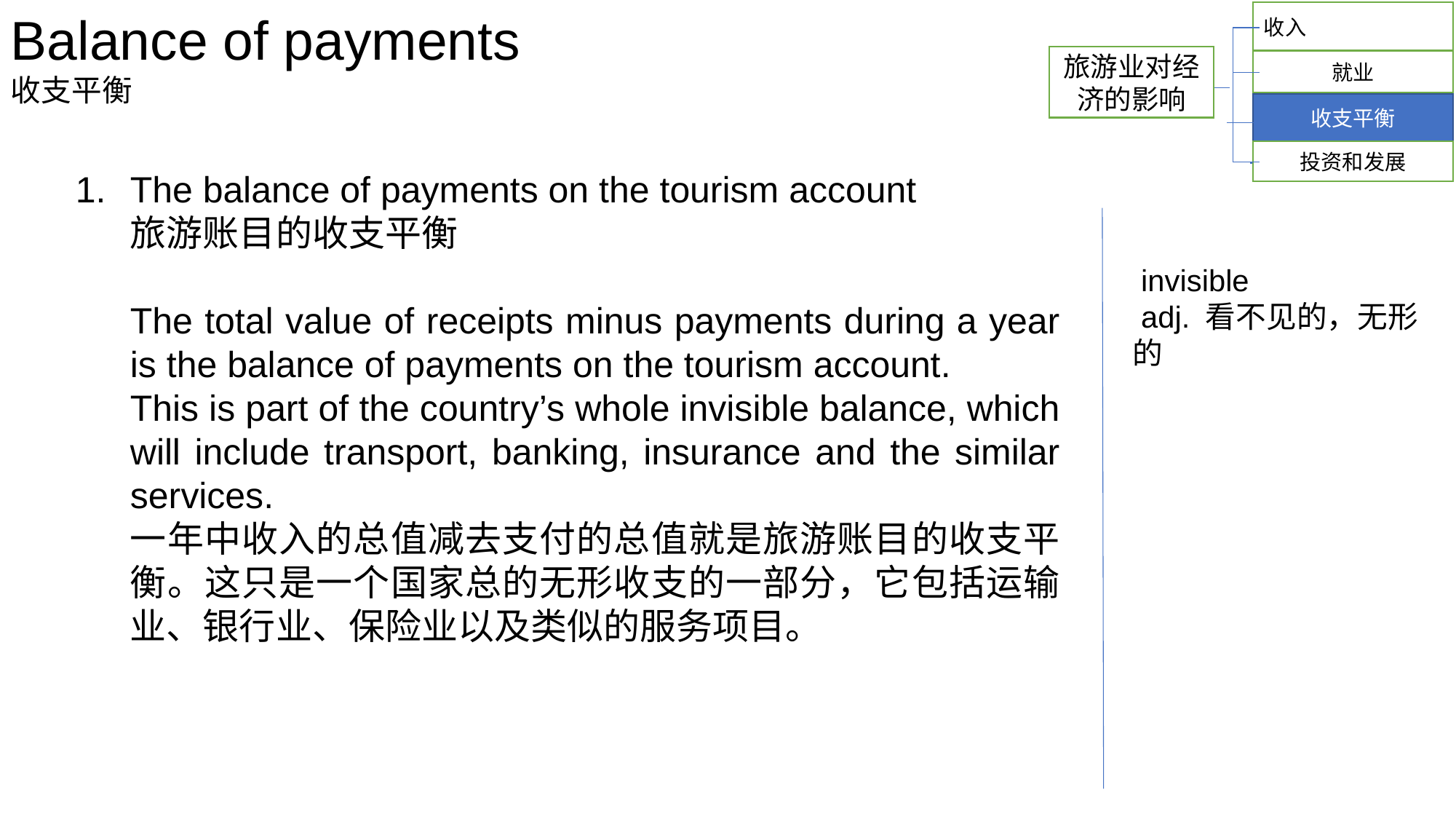

Balance of payments
收支平衡
收入
旅游业对经济的影响
就业
收支平衡
投资和发展
The balance of payments on the tourism account
旅游账目的收支平衡

The total value of receipts minus payments during a year is the balance of payments on the tourism account.
This is part of the country’s whole invisible balance, which will include transport, banking, insurance and the similar services.
一年中收入的总值减去支付的总值就是旅游账目的收支平衡。这只是一个国家总的无形收支的一部分，它包括运输业、银行业、保险业以及类似的服务项目。

 invisible
 adj. 看不见的，无形的